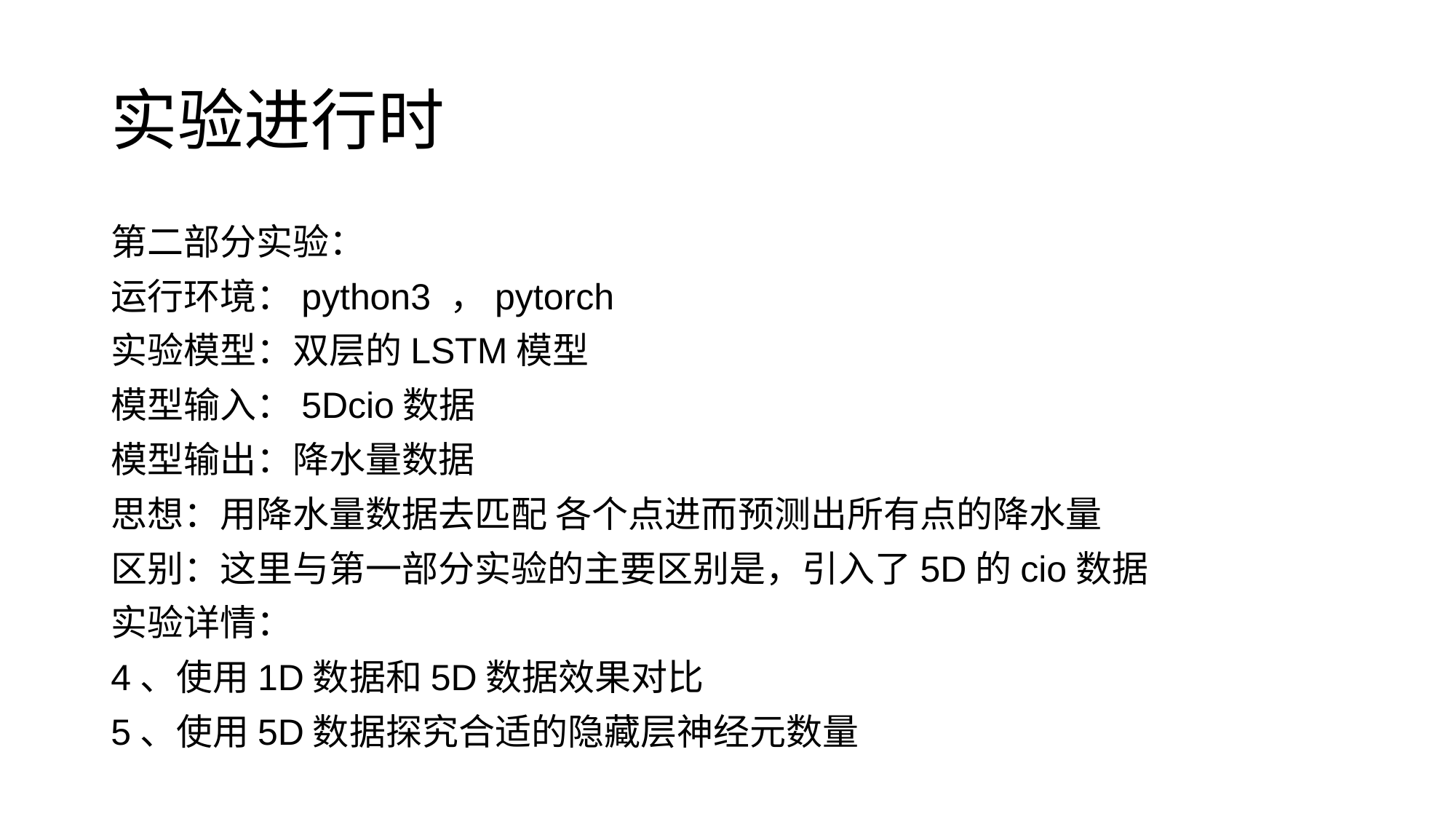

# 实验进行时
第二部分实验：
运行环境：python3 ，pytorch
实验模型：双层的LSTM模型
模型输入：5Dcio数据
模型输出：降水量数据
思想：用降水量数据去匹配 各个点进而预测出所有点的降水量
区别：这里与第一部分实验的主要区别是，引入了5D的cio数据
实验详情：
4、使用1D数据和5D数据效果对比
5、使用5D数据探究合适的隐藏层神经元数量